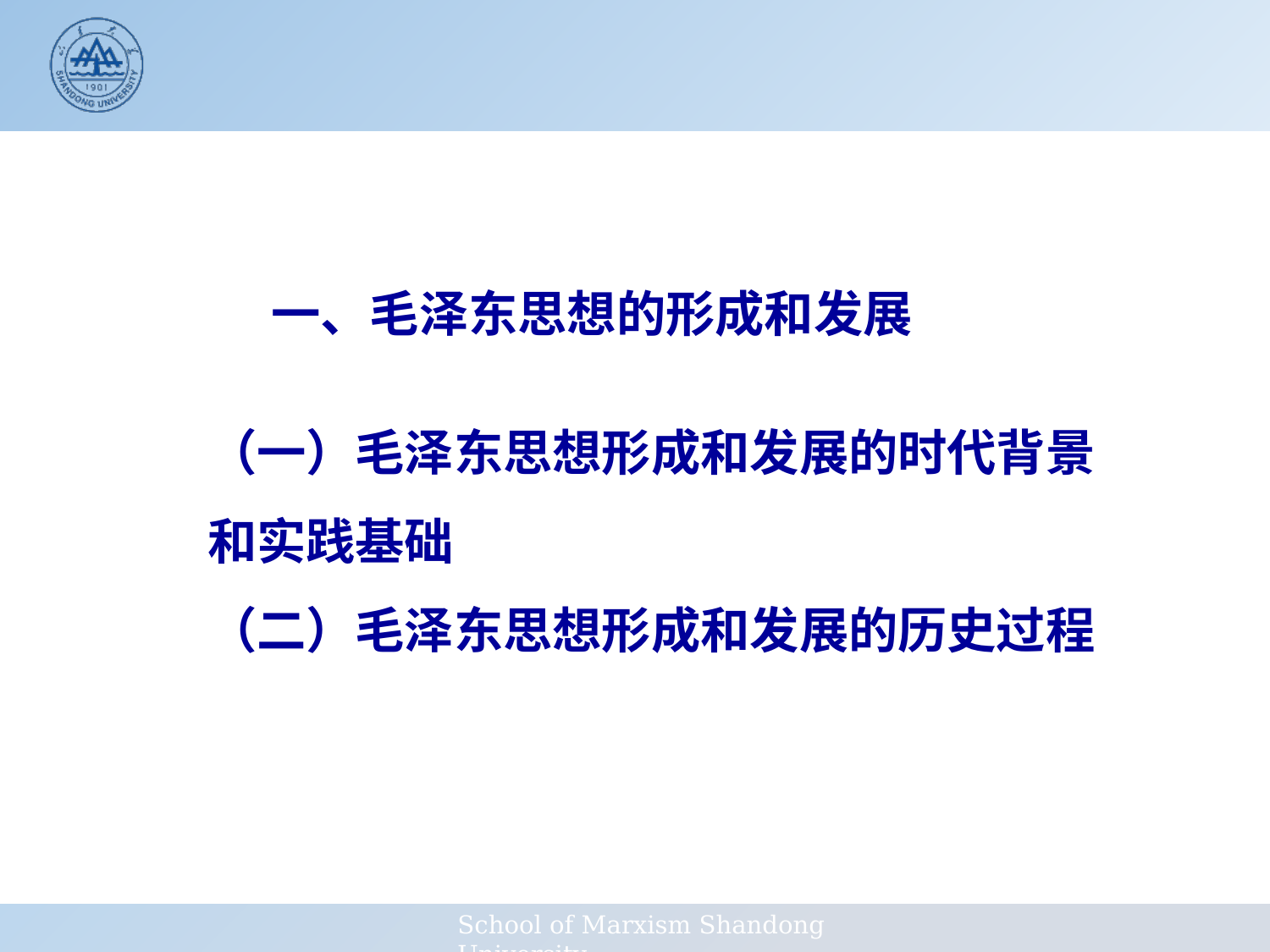

一、毛泽东思想的形成和发展
（一）毛泽东思想形成和发展的时代背景和实践基础
（二）毛泽东思想形成和发展的历史过程